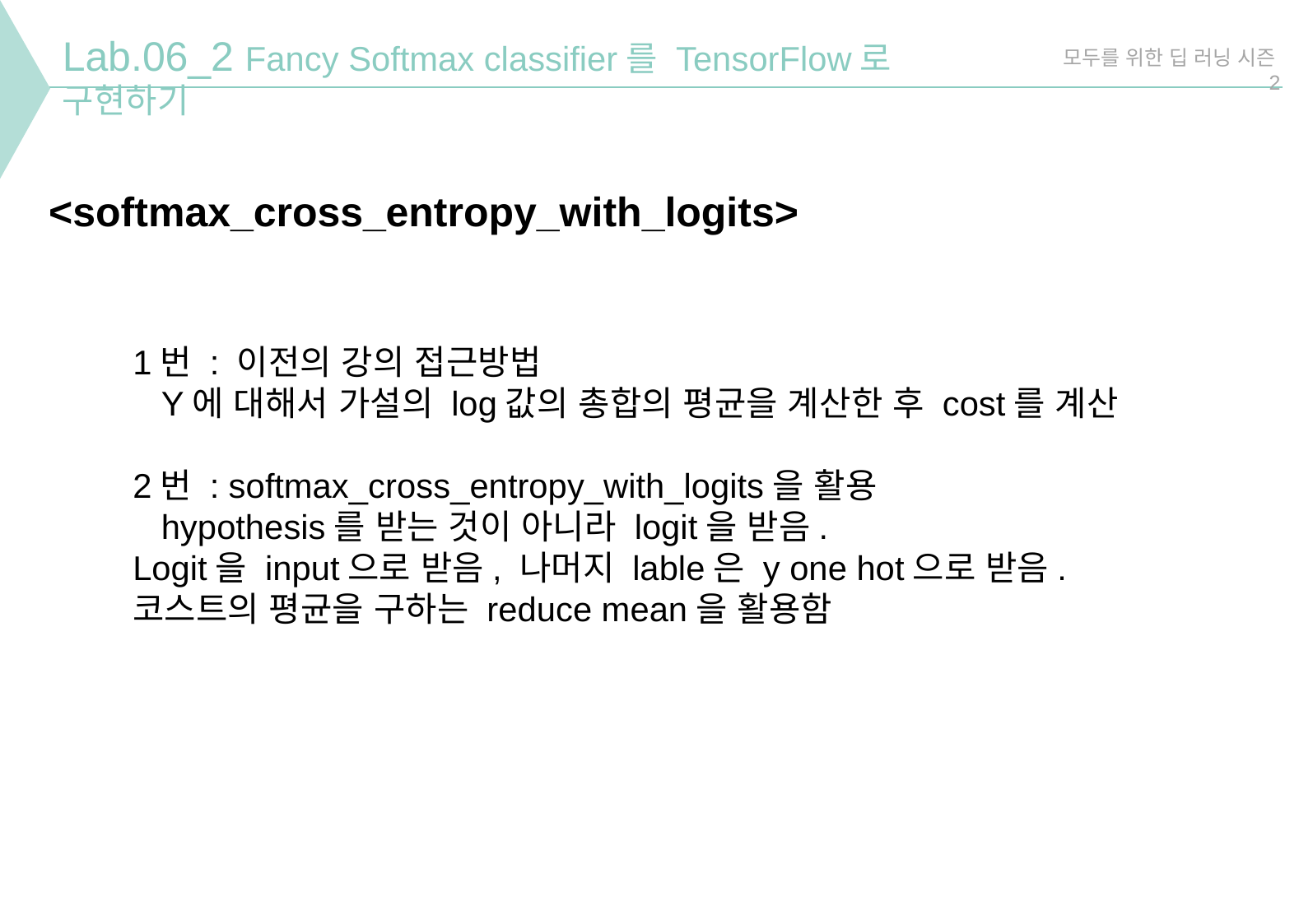

Lab.06_2 Fancy Softmax classifier를 TensorFlow로 구현하기
모두를 위한 딥 러닝 시즌2

<softmax_cross_entropy_with_logits>
1번 : 이전의 강의 접근방법
   Y에 대해서 가설의 log값의 총합의 평균을 계산한 후 cost를 계산

2번 : softmax_cross_entropy_with_logits을 활용
   hypothesis를 받는 것이 아니라 logit을 받음.
Logit을 input으로 받음, 나머지 lable은 y one hot으로 받음.
코스트의 평균을 구하는 reduce mean을 활용함